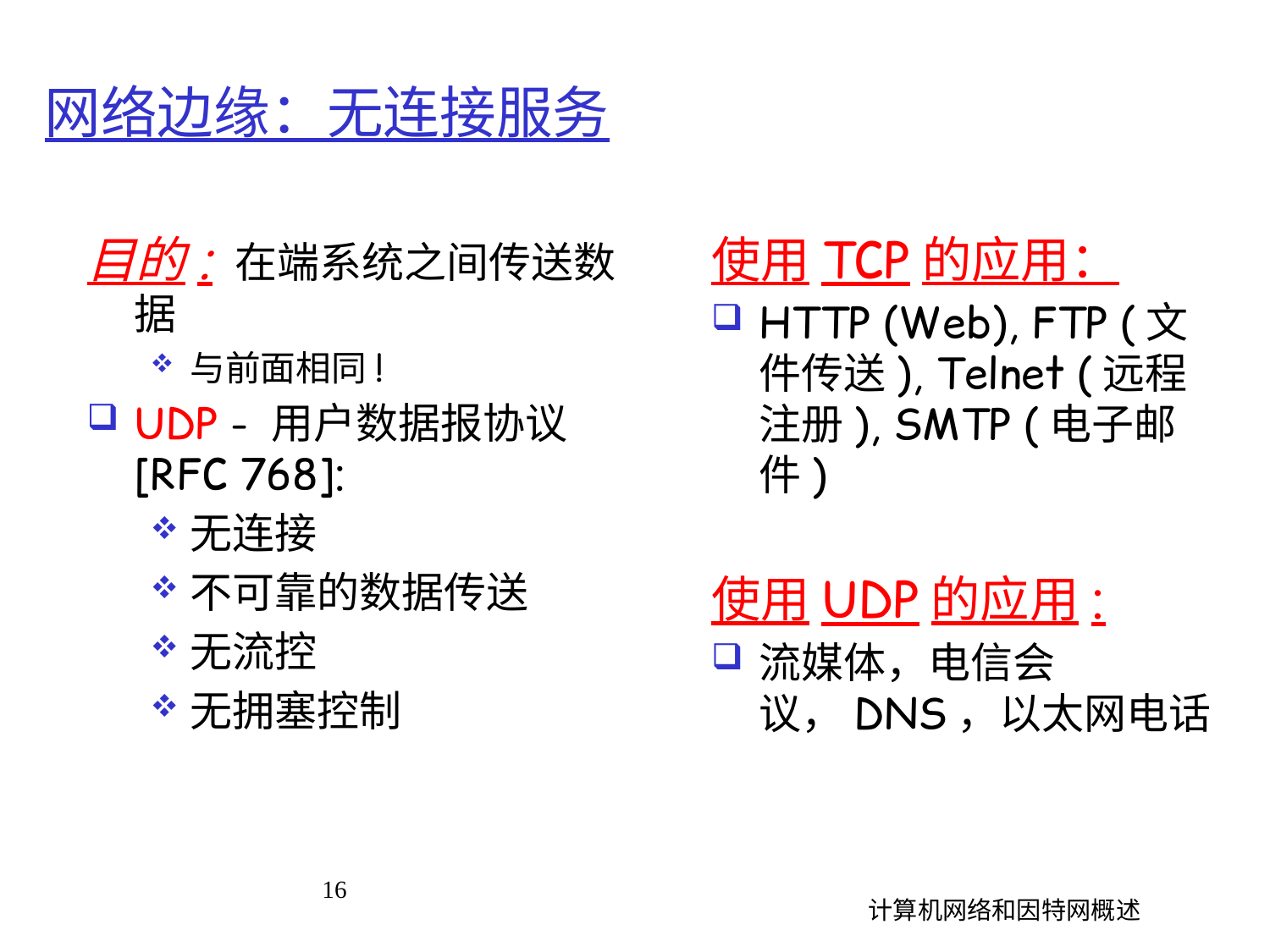

# 网络边缘：无连接服务
目的: 在端系统之间传送数据
与前面相同!
UDP - 用户数据报协议[RFC 768]:
无连接
不可靠的数据传送
无流控
无拥塞控制
使用TCP的应用：
HTTP (Web), FTP (文件传送), Telnet (远程注册), SMTP (电子邮件)

使用UDP的应用:
流媒体，电信会议，DNS，以太网电话
16
计算机网络和因特网概述